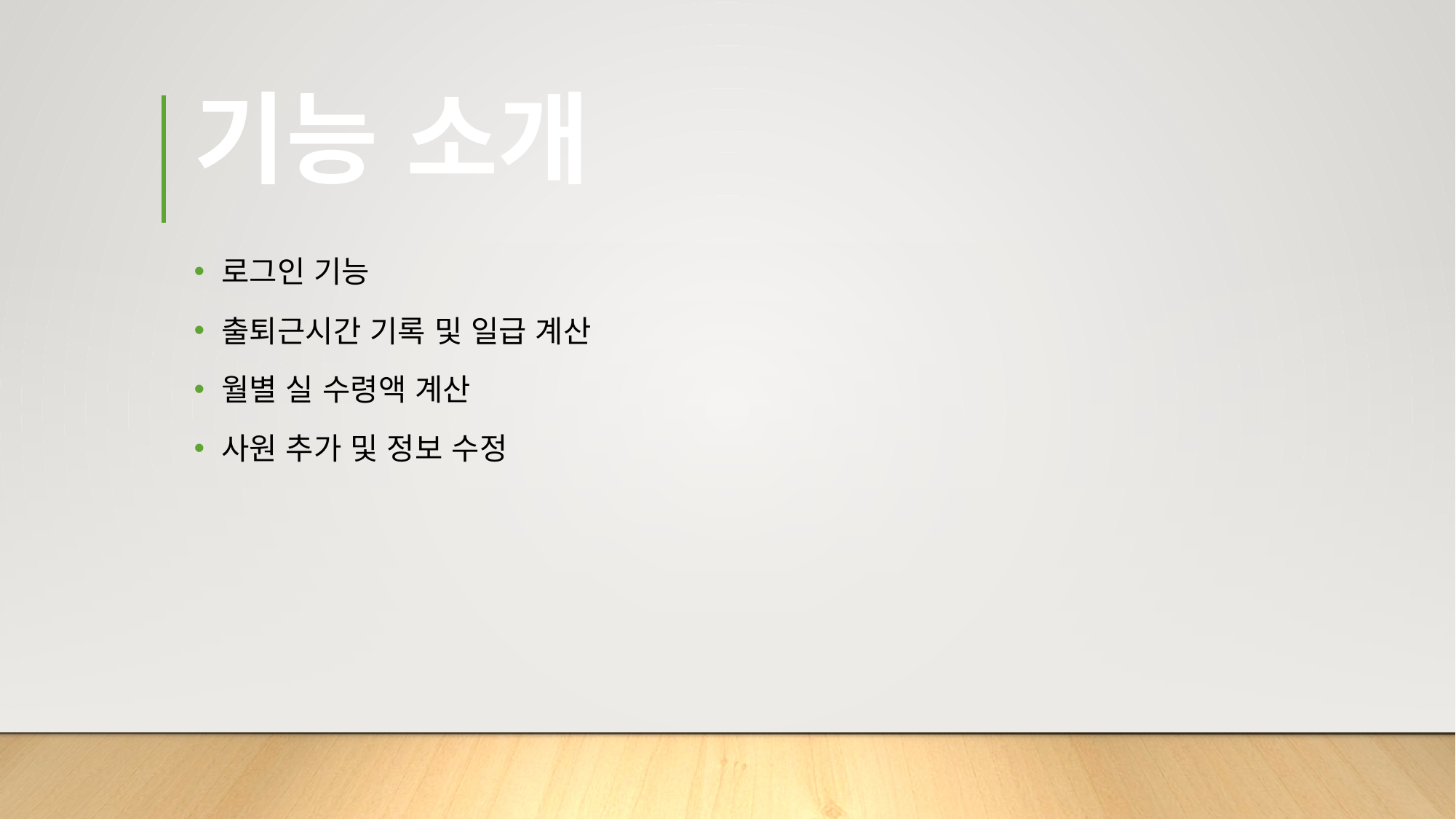

# 기능 소개
로그인 기능
출퇴근시간 기록 및 일급 계산
월별 실 수령액 계산
사원 추가 및 정보 수정